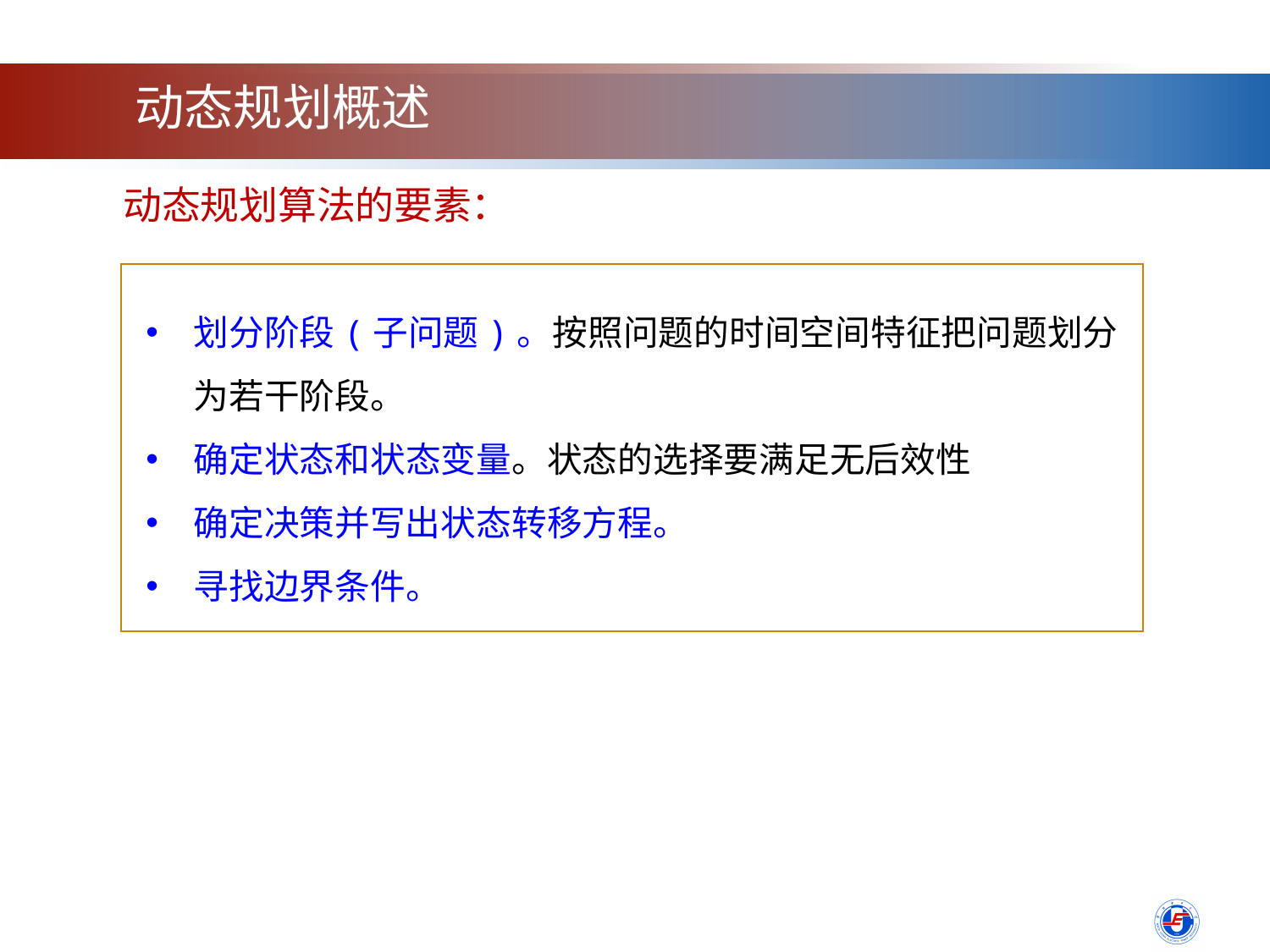

动态规划概述
动态规划算法的要素：
划分阶段(子问题)。按照问题的时间空间特征把问题划分为若干阶段。
确定状态和状态变量。状态的选择要满足无后效性
确定决策并写出状态转移方程。
寻找边界条件。